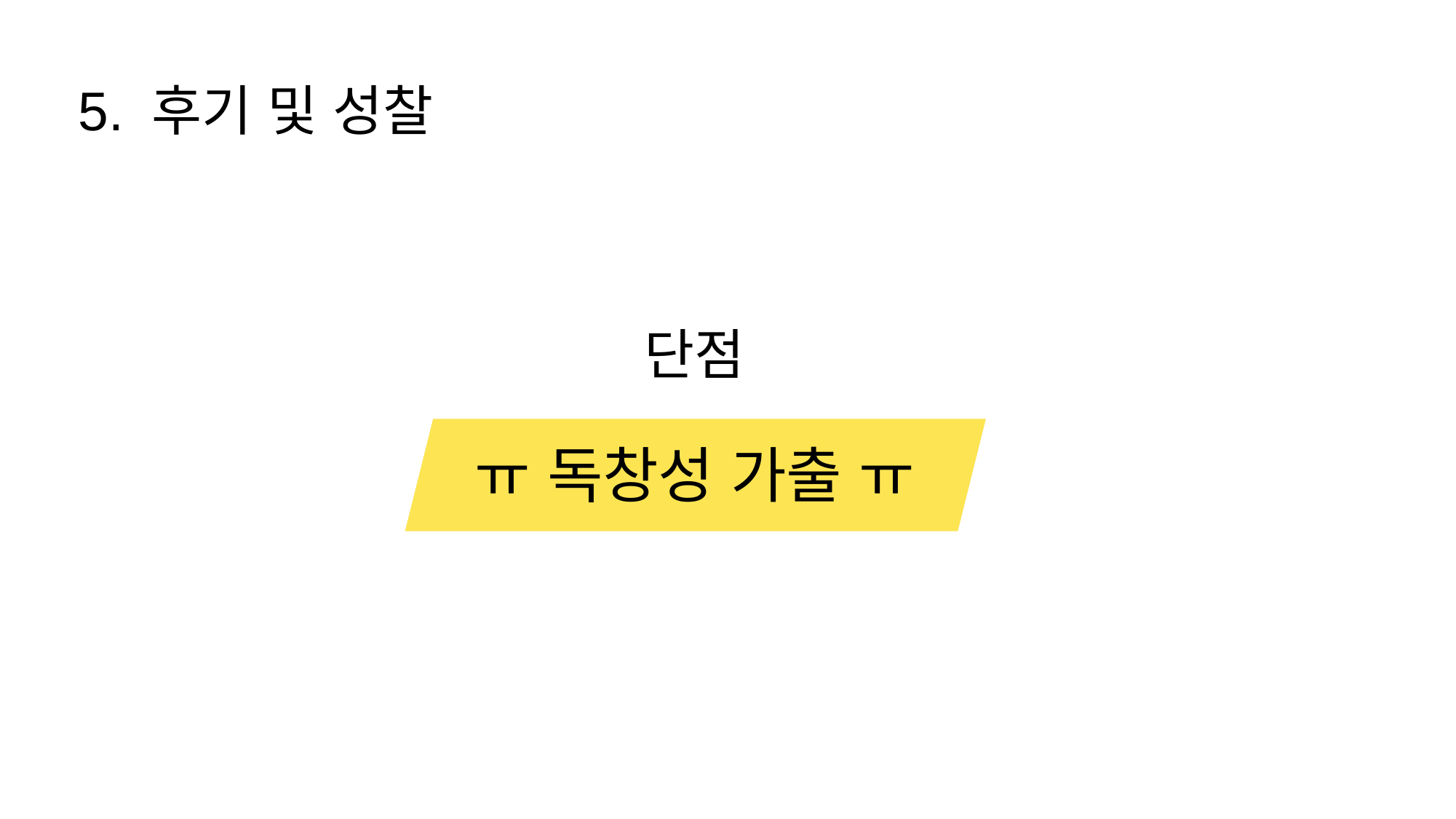

# 5. 후기 및 성찰
단점

ㅠ 독창성 가출 ㅠ